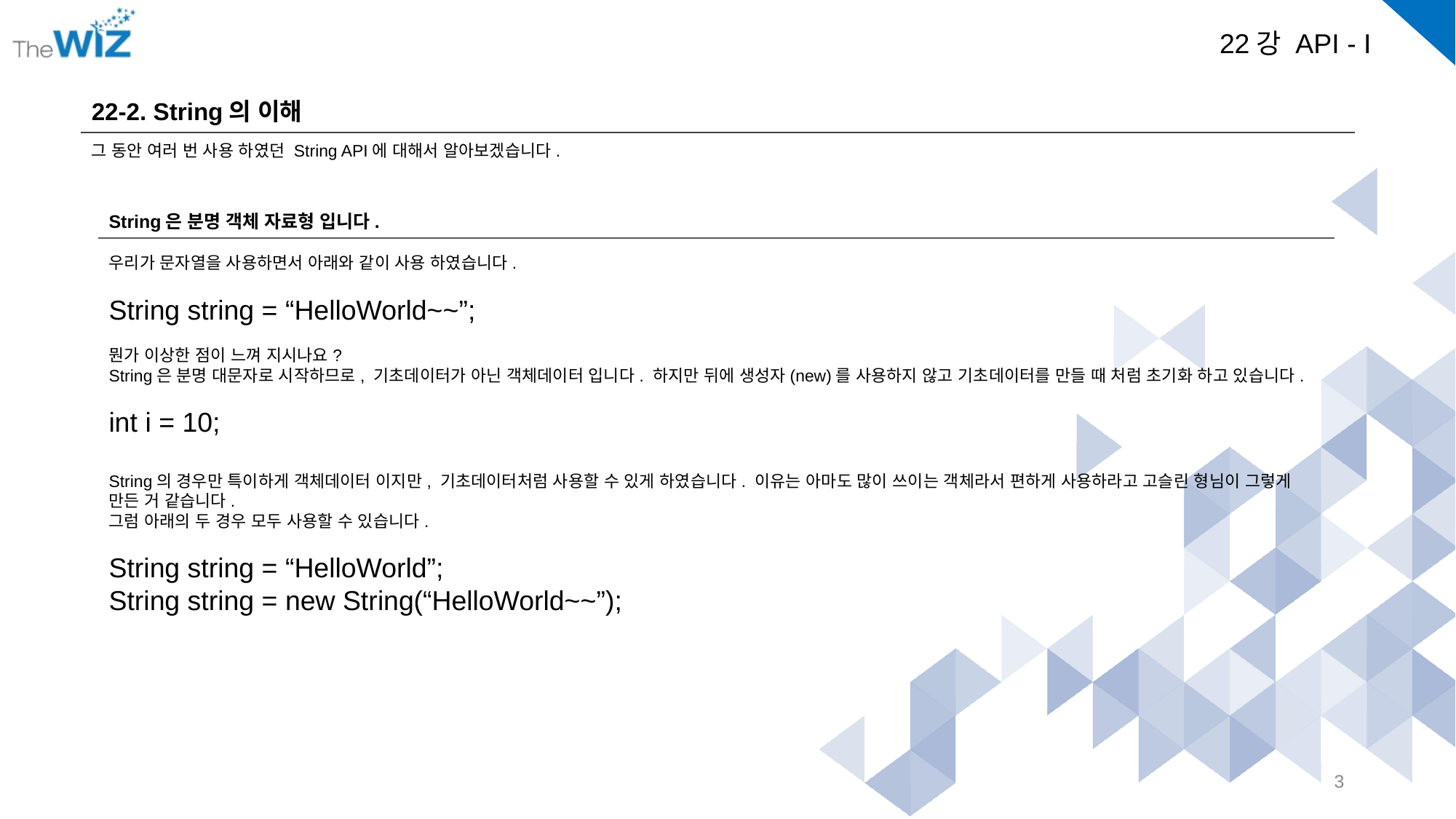

22-2. String의 이해
그 동안 여러 번 사용 하였던 String API에 대해서 알아보겠습니다.
String은 분명 객체 자료형 입니다.
우리가 문자열을 사용하면서 아래와 같이 사용 하였습니다.

String string = “HelloWorld~~”;

뭔가 이상한 점이 느껴 지시나요?
String은 분명 대문자로 시작하므로, 기초데이터가 아닌 객체데이터 입니다. 하지만 뒤에 생성자(new)를 사용하지 않고 기초데이터를 만들 때 처럼 초기화 하고 있습니다.

int i = 10;

String의 경우만 특이하게 객체데이터 이지만, 기초데이터처럼 사용할 수 있게 하였습니다. 이유는 아마도 많이 쓰이는 객체라서 편하게 사용하라고 고슬린 형님이 그렇게 만든 거 같습니다.
그럼 아래의 두 경우 모두 사용할 수 있습니다.

String string = “HelloWorld”;
String string = new String(“HelloWorld~~”);
3